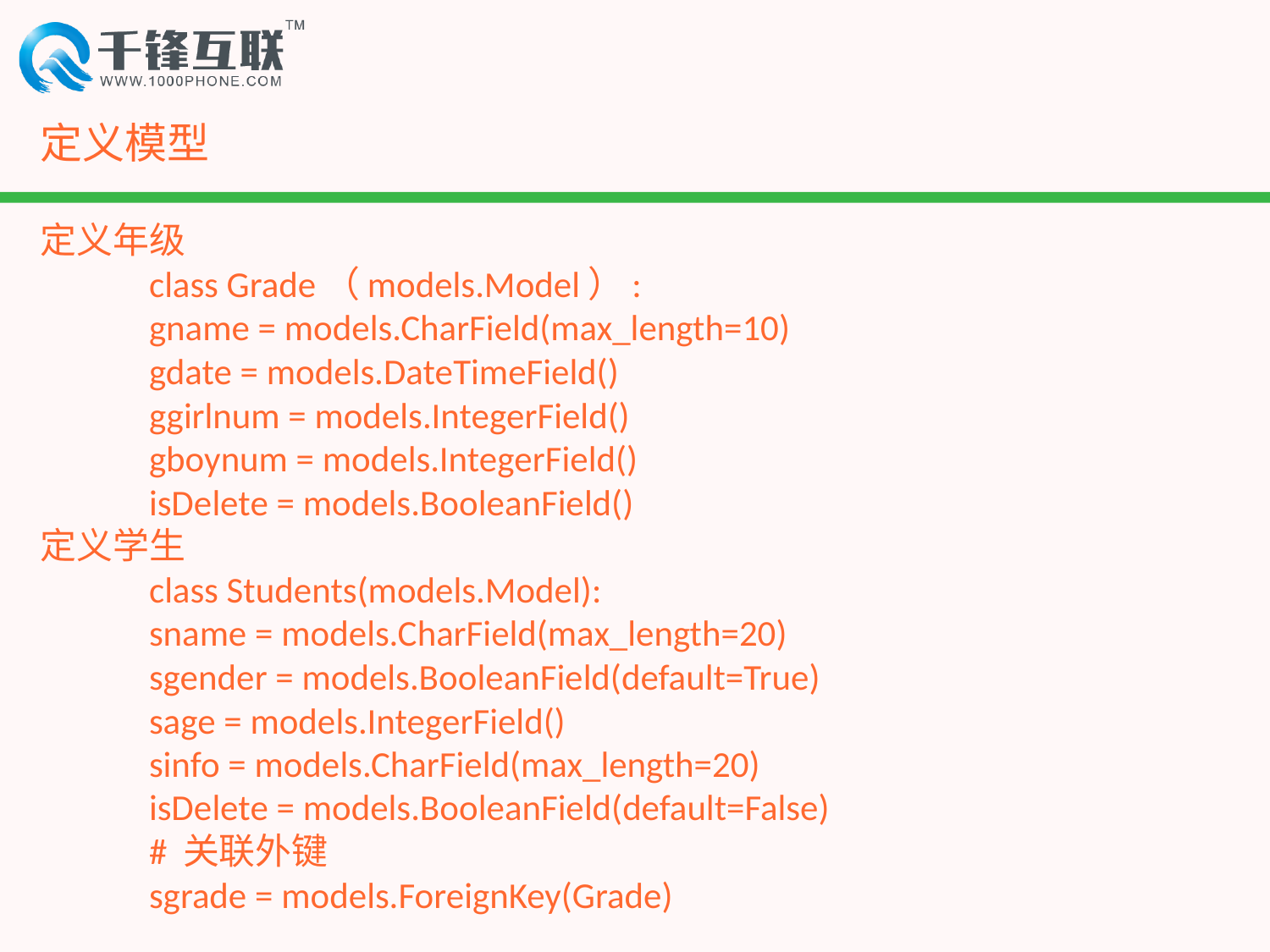

# 定义模型
定义年级
		class Grade（models.Model）:
			gname = models.CharField(max_length=10)
    			gdate = models.DateTimeField()
    			ggirlnum = models.IntegerField()
    			gboynum = models.IntegerField()
    			isDelete = models.BooleanField()
定义学生
		class Students(models.Model):
    			sname = models.CharField(max_length=20)
    			sgender = models.BooleanField(default=True)
    			sage = models.IntegerField()
    			sinfo = models.CharField(max_length=20)
    			isDelete = models.BooleanField(default=False)
    			# 关联外键
    			sgrade = models.ForeignKey(Grade)